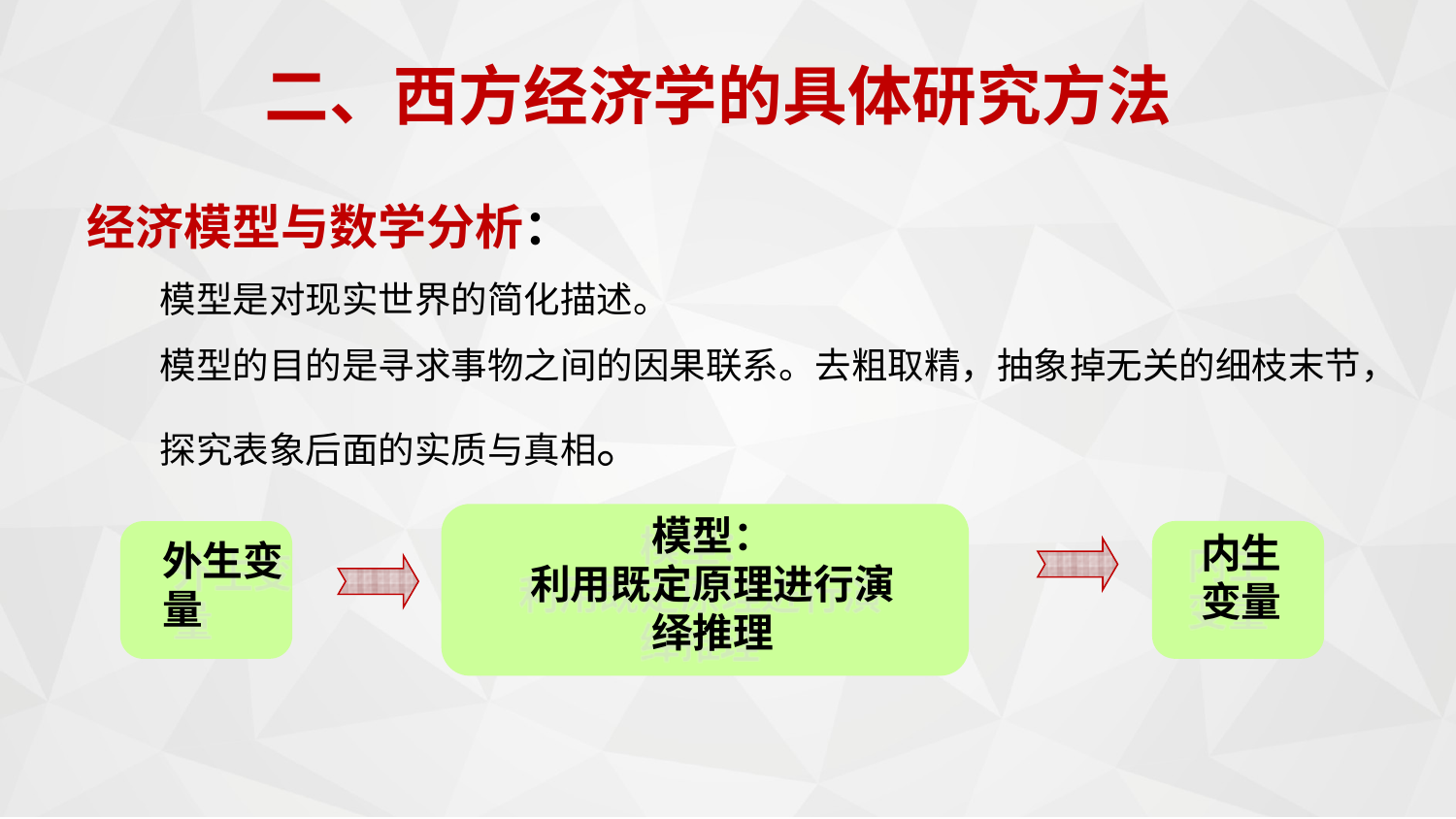

二、西方经济学的具体研究方法
经济模型与数学分析：
模型是对现实世界的简化描述。
模型的目的是寻求事物之间的因果联系。去粗取精，抽象掉无关的细枝末节，探究表象后面的实质与真相。
模型：
利用既定原理进行演绎推理

内生变量

外生变量